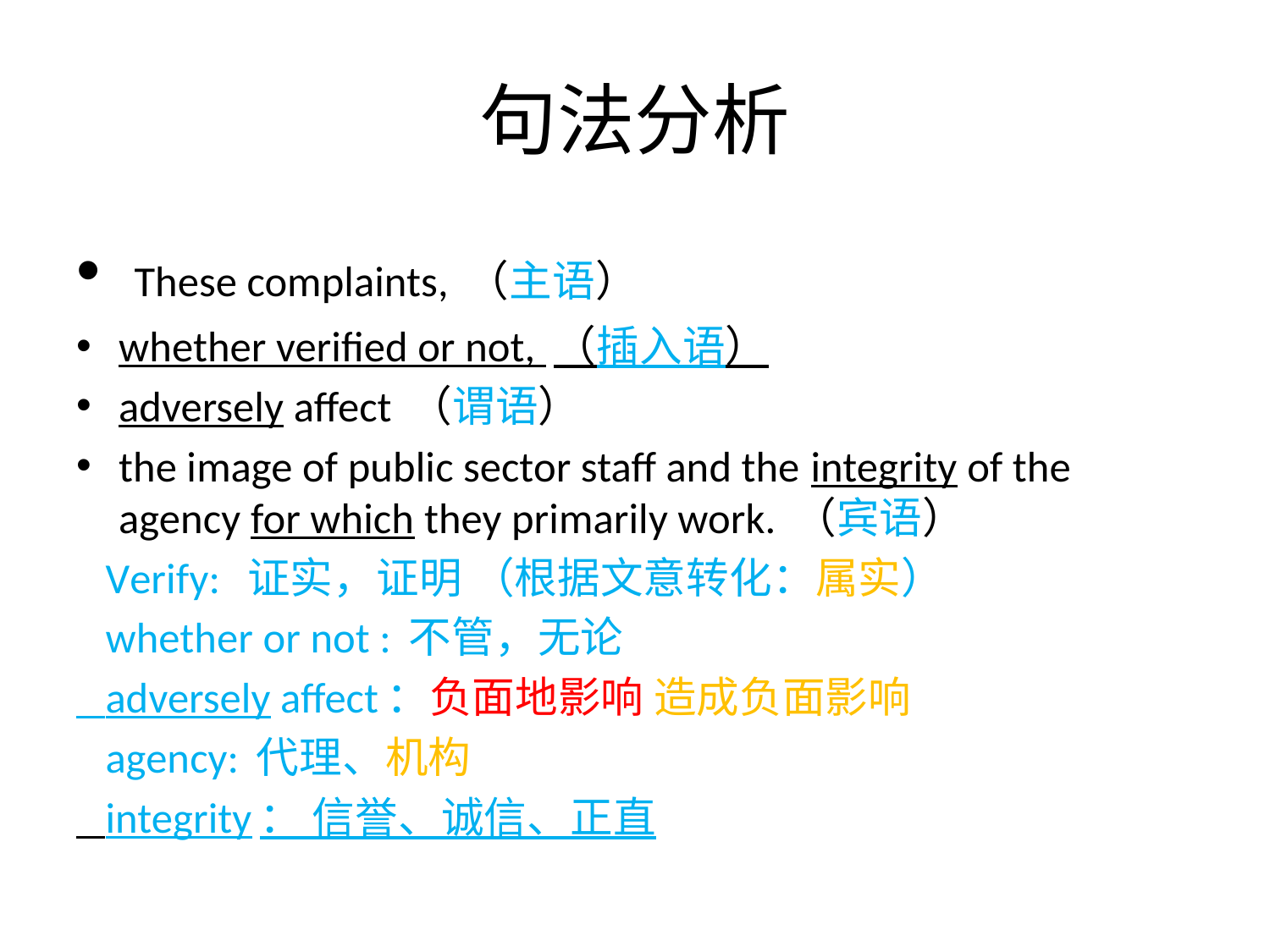

# 句法分析
 These complaints, （主语）
whether verified or not, （插入语）
adversely affect （谓语）
the image of public sector staff and the integrity of the agency for which they primarily work. （宾语）
   Verify:  证实，证明 （根据文意转化：属实）
   whether or not : 不管，无论
   adversely affect：负面地影响 造成负面影响
   agency: 代理、机构
   integrity： 信誉、诚信、正直